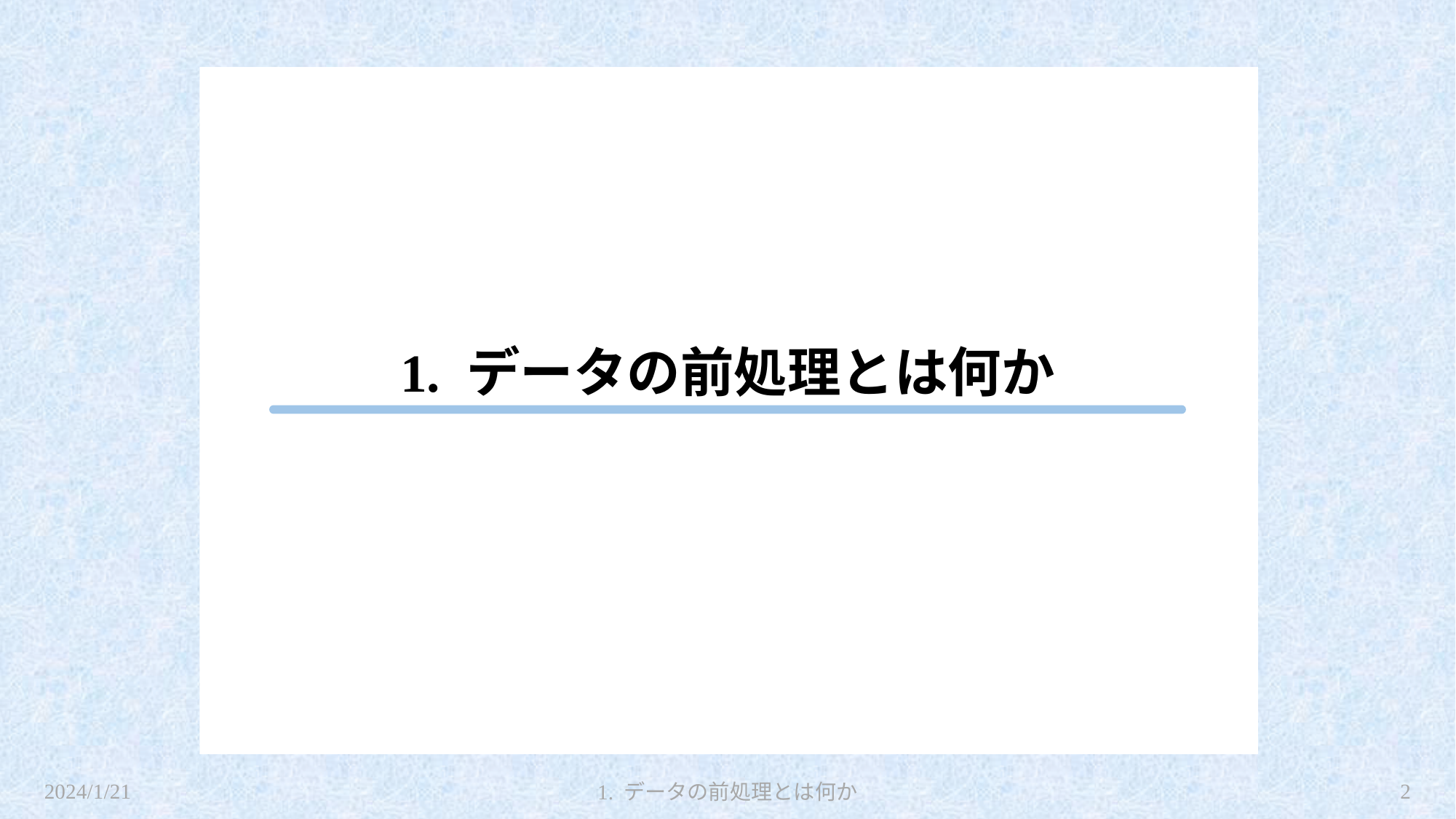

# 1. データの前処理とは何か
2024/1/21
2
1. データの前処理とは何か